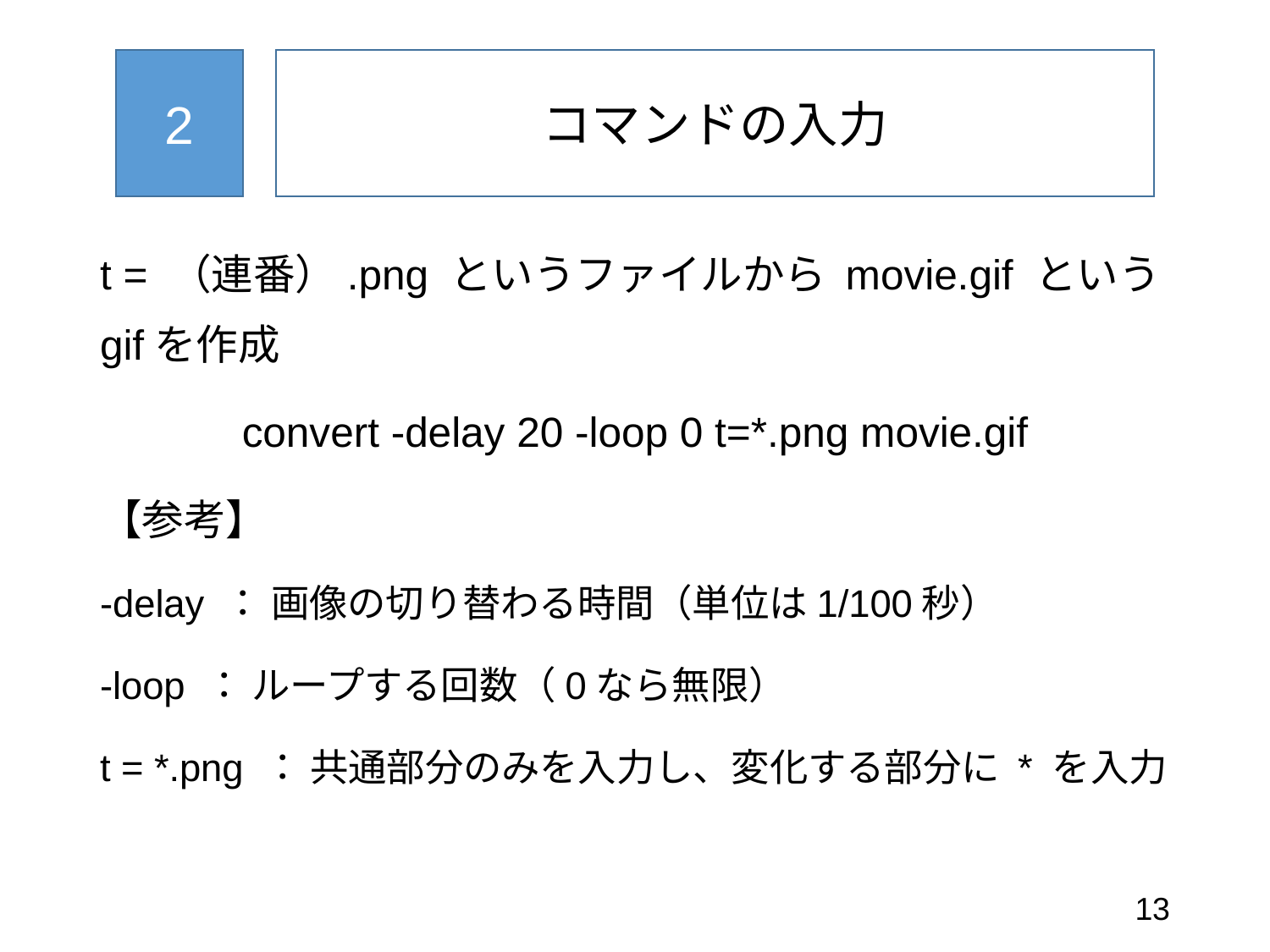

2
コマンドの入力
t = （連番）.png というファイルから movie.gif というgifを作成
convert -delay 20 -loop 0 t=*.png movie.gif
【参考】
-delay ： 画像の切り替わる時間（単位は1/100秒）
-loop ： ループする回数（0なら無限）
t = *.png ： 共通部分のみを入力し、変化する部分に * を入力
13